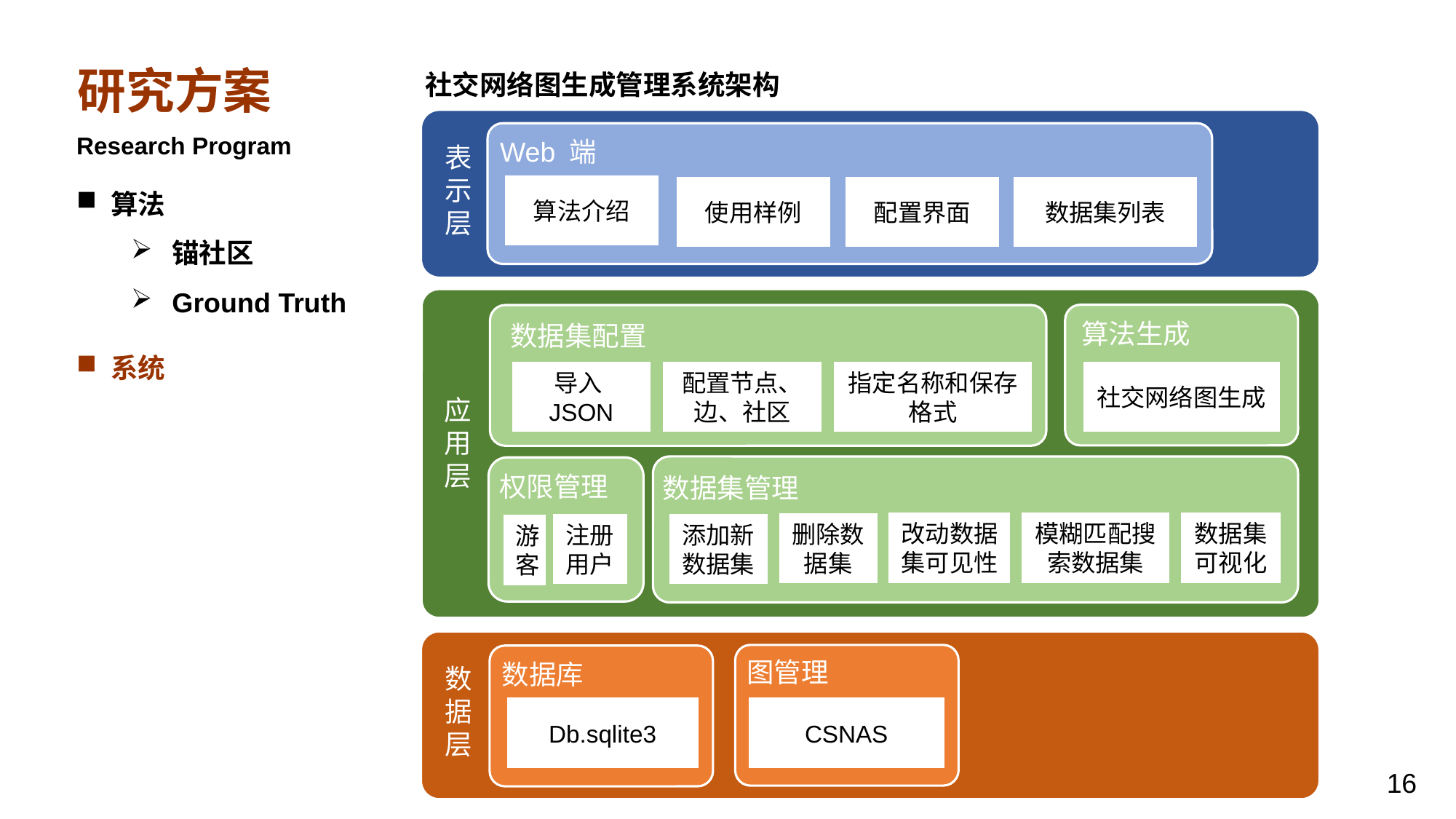

研究方案
社交网络图生成管理系统架构

Web 端
表示层
算法介绍
使用样例
配置界面
数据集列表
Research Program
算法
锚社区
Ground Truth
系统

算法生成
社交网络图生成

数据集配置
导入JSON
配置节点、边、社区
指定名称和保存格式
应用层

数据集管理
改动数据集可见性
模糊匹配搜索数据集
数据集可视化
删除数据集
添加新数据集

权限管理
注册用户
游客

数据库
数据层
Db.sqlite3

图管理
CSNAS
16